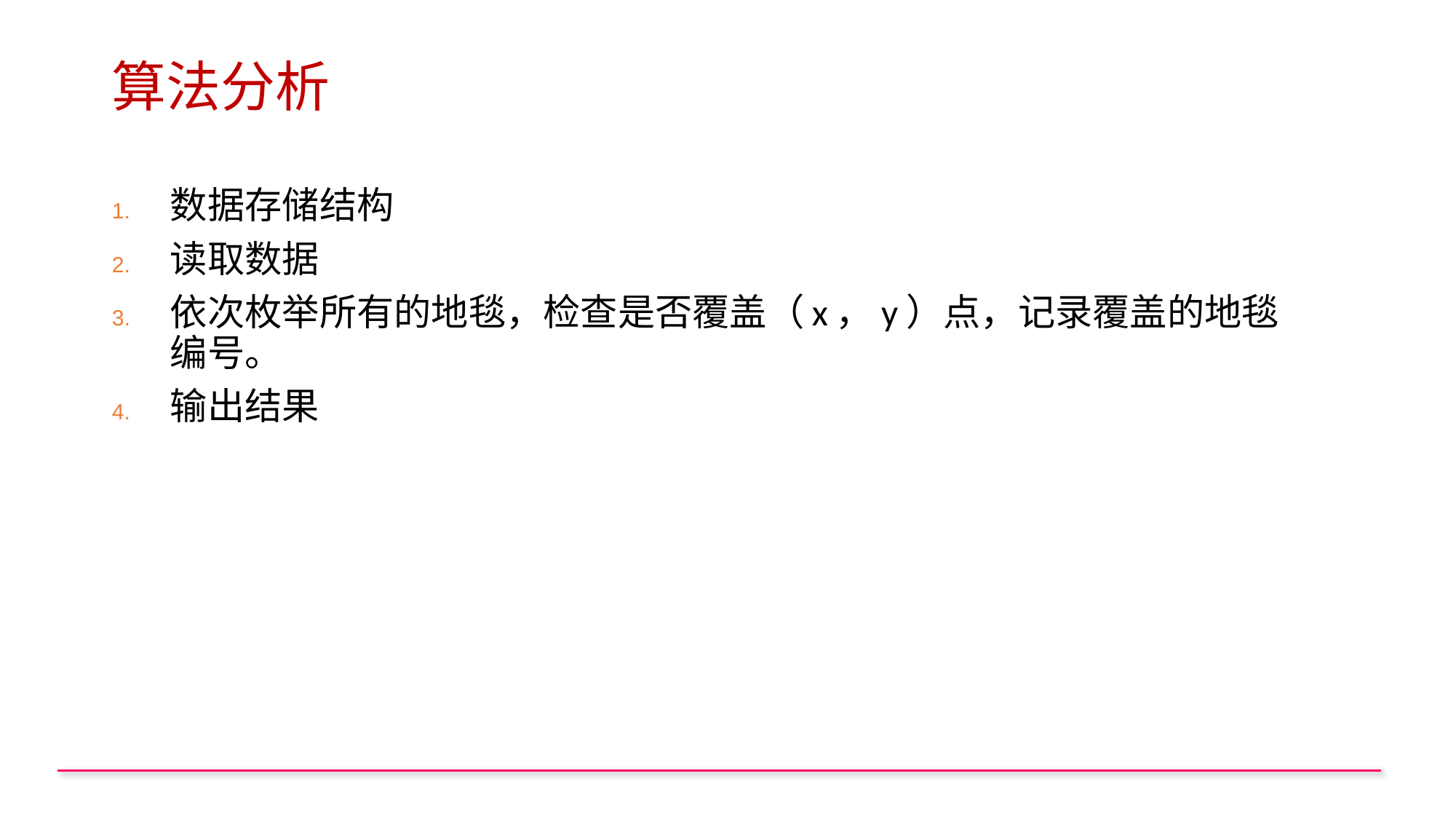

# 算法分析
数据存储结构
读取数据
依次枚举所有的地毯，检查是否覆盖（x，y）点，记录覆盖的地毯编号。
输出结果